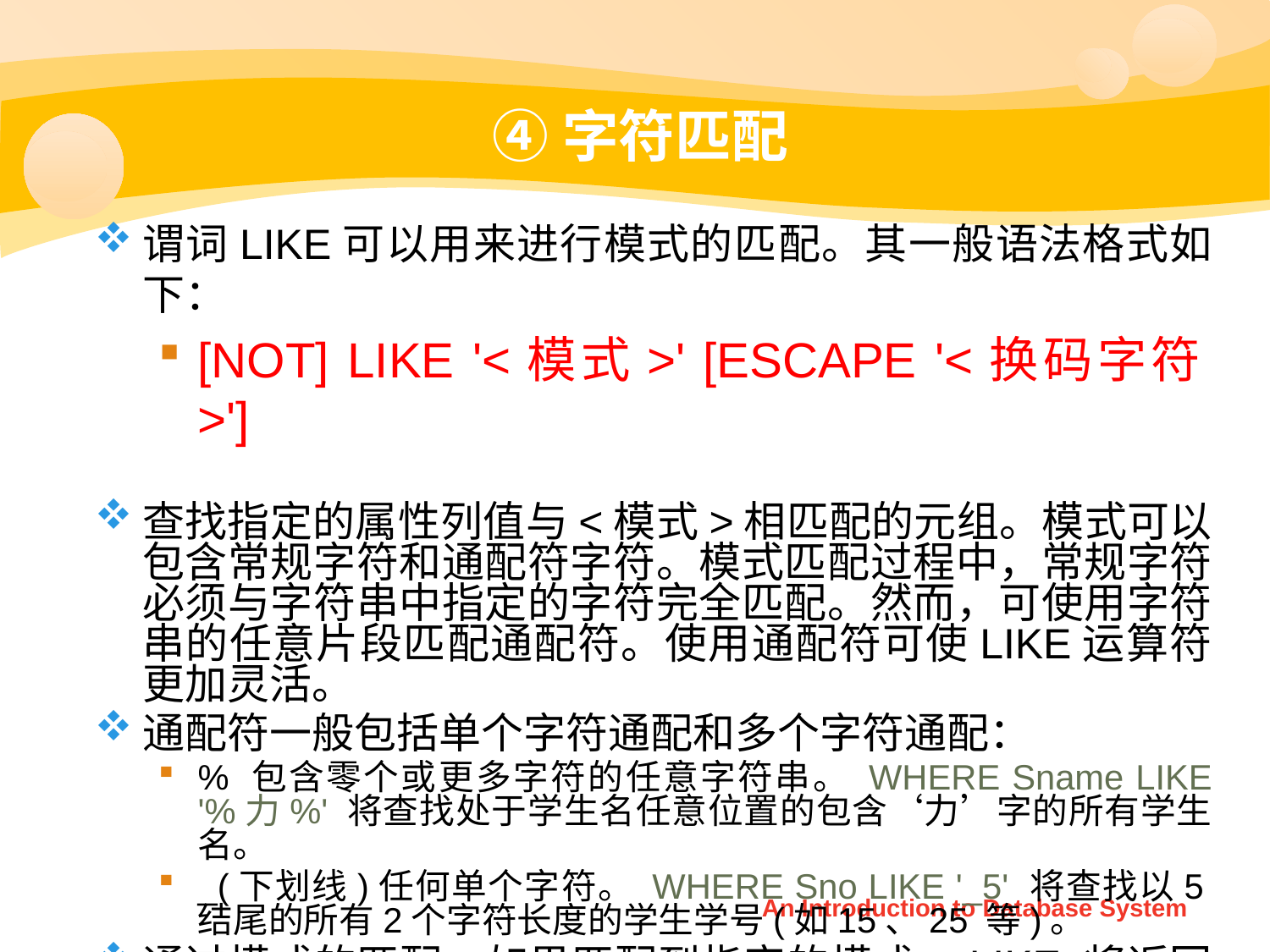

# ④字符匹配
谓词LIKE可以用来进行模式的匹配。其一般语法格式如下：
[NOT] LIKE '<模式>' [ESCAPE '<换码字符>']

查找指定的属性列值与<模式>相匹配的元组。模式可以包含常规字符和通配符字符。模式匹配过程中，常规字符必须与字符串中指定的字符完全匹配。然而，可使用字符串的任意片段匹配通配符。使用通配符可使LIKE运算符更加灵活。
通配符一般包括单个字符通配和多个字符通配：
% 包含零个或更多字符的任意字符串。 WHERE Sname LIKE '%力%' 将查找处于学生名任意位置的包含‘力’字的所有学生名。
_(下划线)任何单个字符。 WHERE Sno LIKE '_5' 将查找以5结尾的所有2个字符长度的学生学号(如15、25 等)。
通过模式的匹配，如果匹配到指定的模式，LIKE 将返回 TRUE。否则，返回FALSE。
An Introduction to Database System